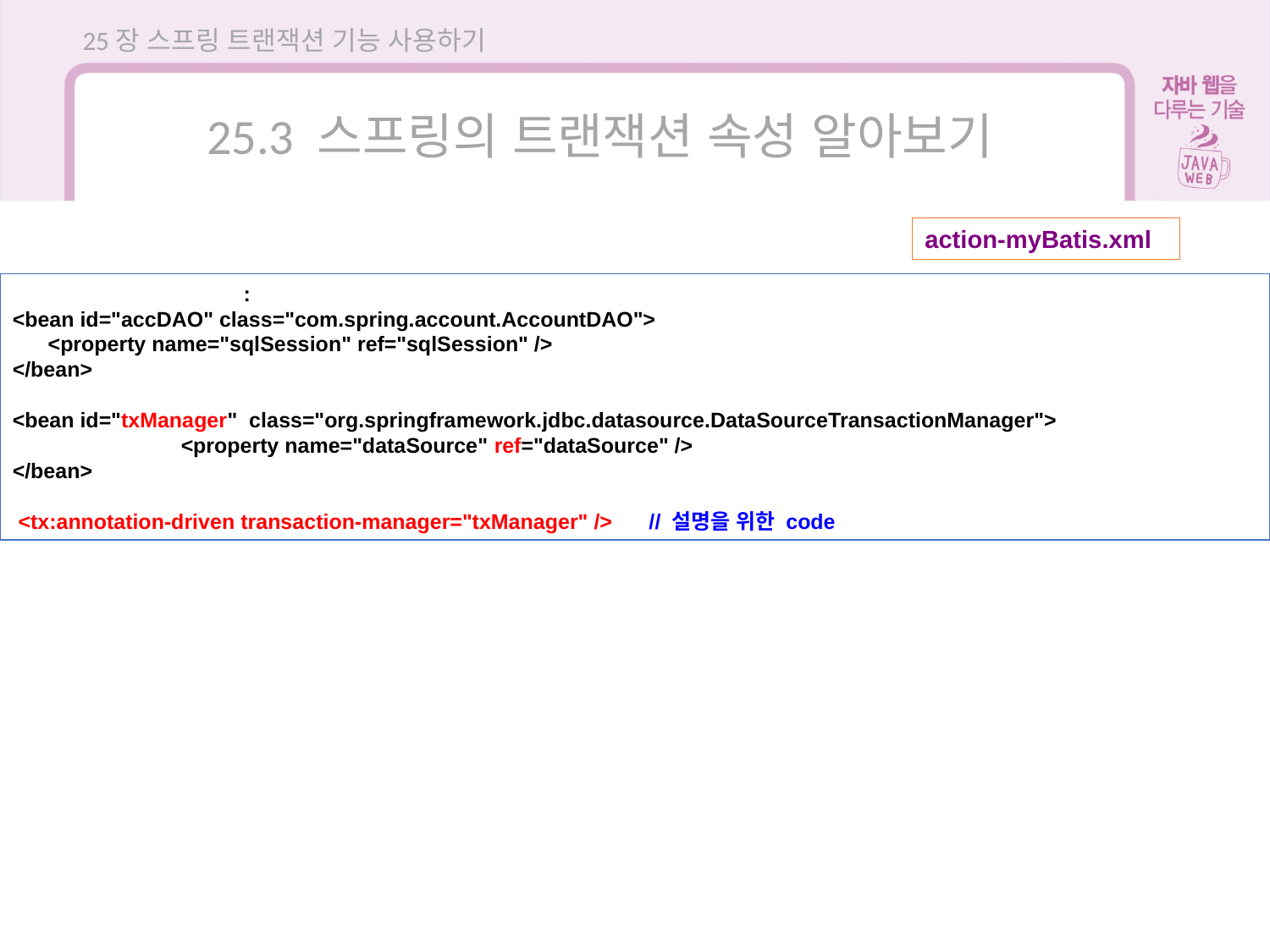

25장 스프링 트랜잭션 기능 사용하기
25.3 스프링의 트랜잭션 속성 알아보기
action-myBatis.xml
                                       :
<bean id="accDAO" class="com.spring.account.AccountDAO">
      <property name="sqlSession" ref="sqlSession" />
</bean>

<bean id="txManager"  class="org.springframework.jdbc.datasource.DataSourceTransactionManager">
	       <property name="dataSource" ref="dataSource" />
</bean>

 <tx:annotation-driven transaction-manager="txManager" />      // 설명을 위한 code